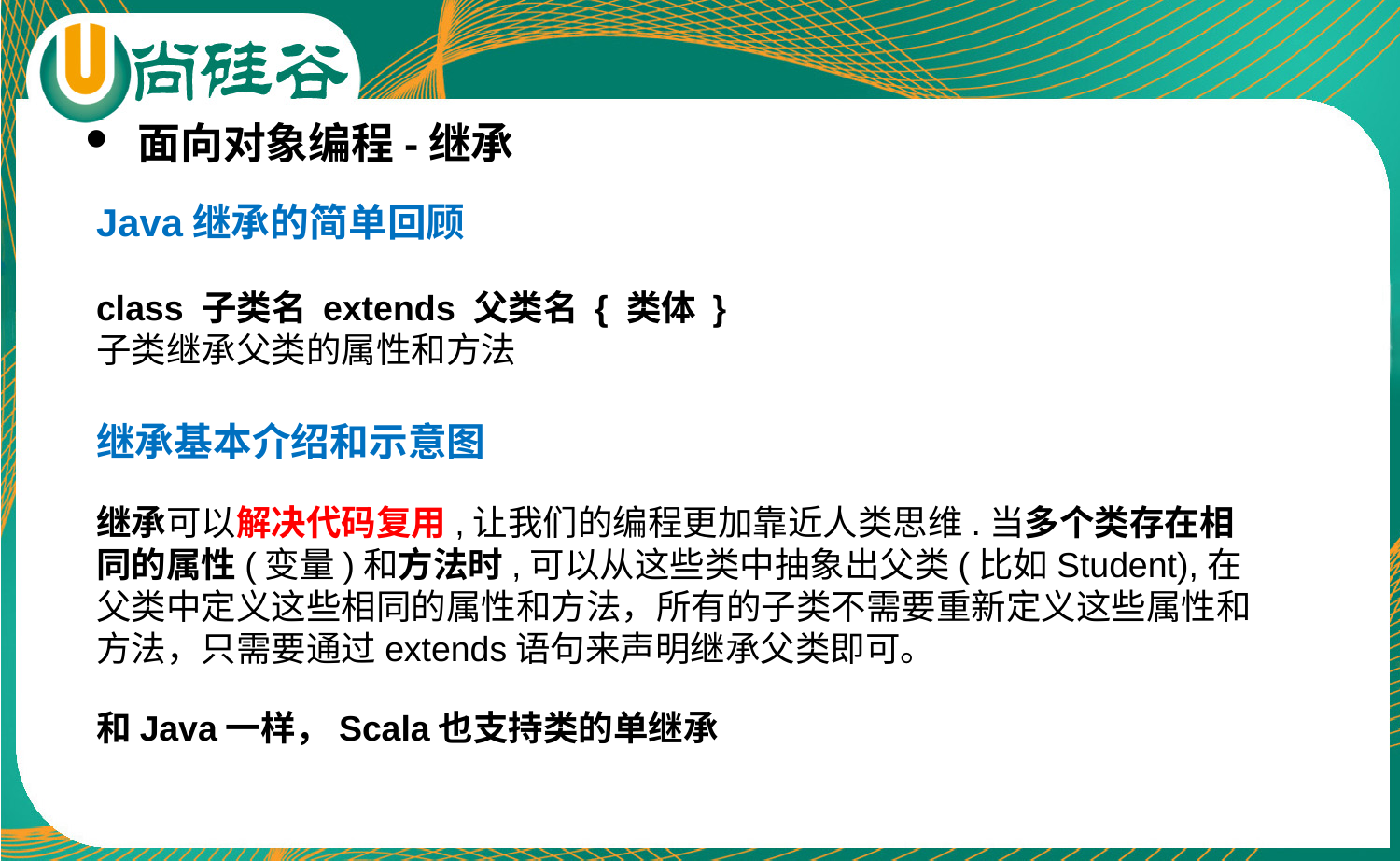

面向对象编程-继承

Java继承的简单回顾

class 子类名 extends 父类名 { 类体 }
子类继承父类的属性和方法

继承基本介绍和示意图

继承可以解决代码复用,让我们的编程更加靠近人类思维.当多个类存在相同的属性(变量)和方法时,可以从这些类中抽象出父类(比如Student),在父类中定义这些相同的属性和方法，所有的子类不需要重新定义这些属性和方法，只需要通过extends语句来声明继承父类即可。

和Java一样，Scala也支持类的单继承